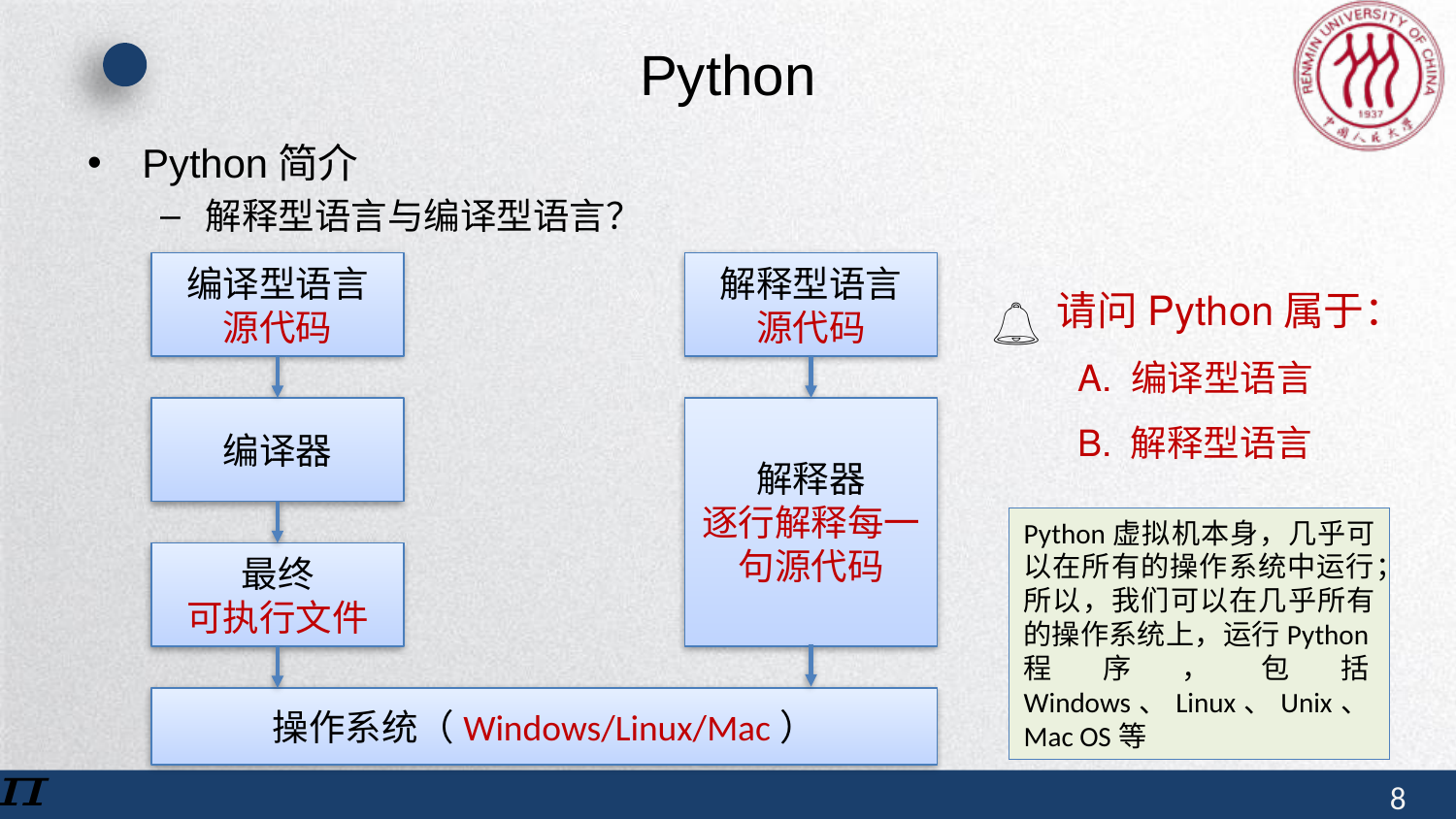

# Python
Python简介
解释型语言与编译型语言？

解释型语言
源代码
编译型语言
源代码
🔔
请问Python属于：
  A. 编译型语言
  B. 解释型语言
解释器
逐行解释每一句源代码
编译器
Python虚拟机本身，几乎可以在所有的操作系统中运行；所以，我们可以在几乎所有的操作系统上，运行Python程序，包括Windows、Linux、Unix、Mac OS等
最终
可执行文件
操作系统（Windows/Linux/Mac）